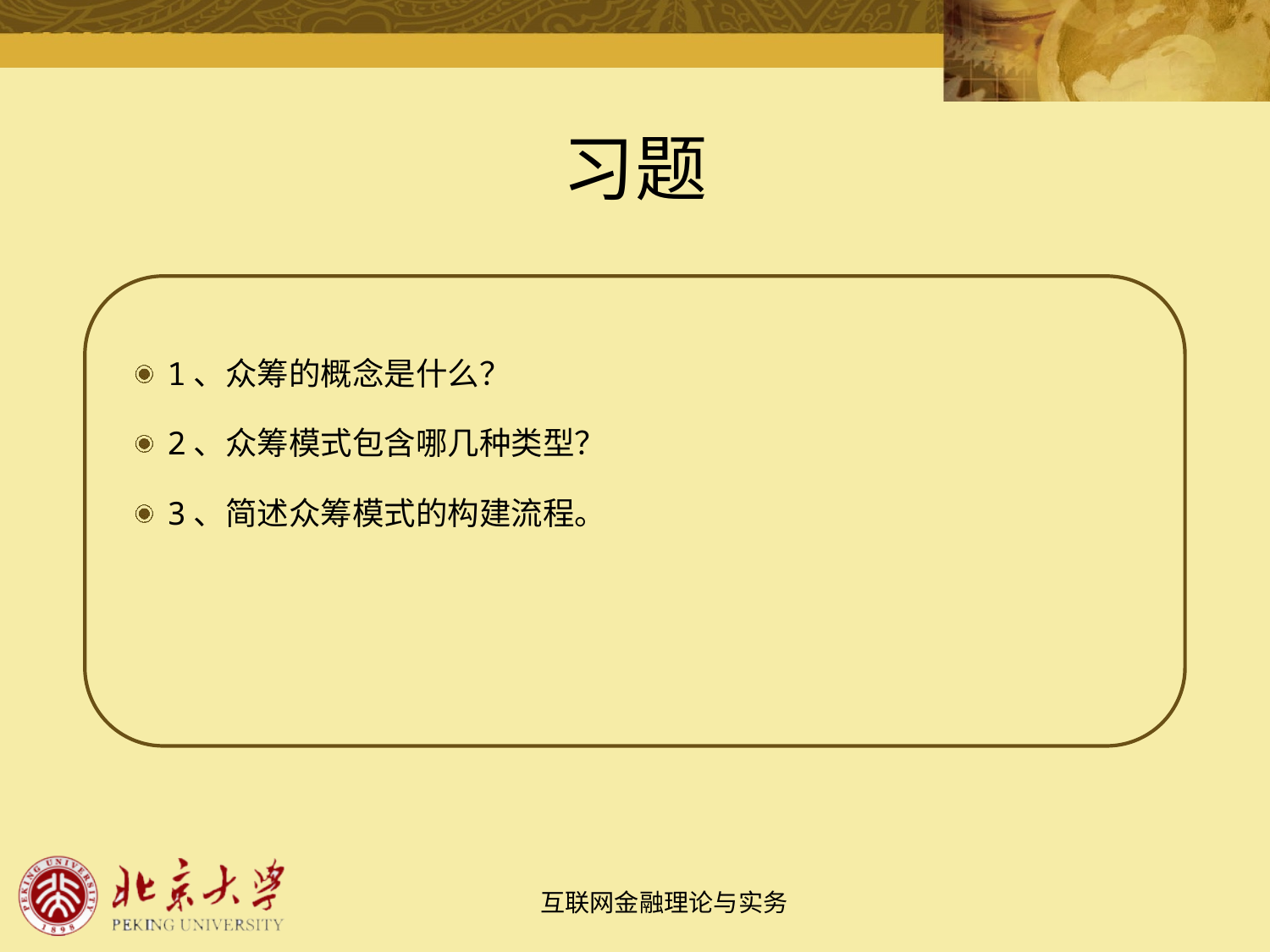

# 习题

1、众筹的概念是什么？
2、众筹模式包含哪几种类型？
3、简述众筹模式的构建流程。